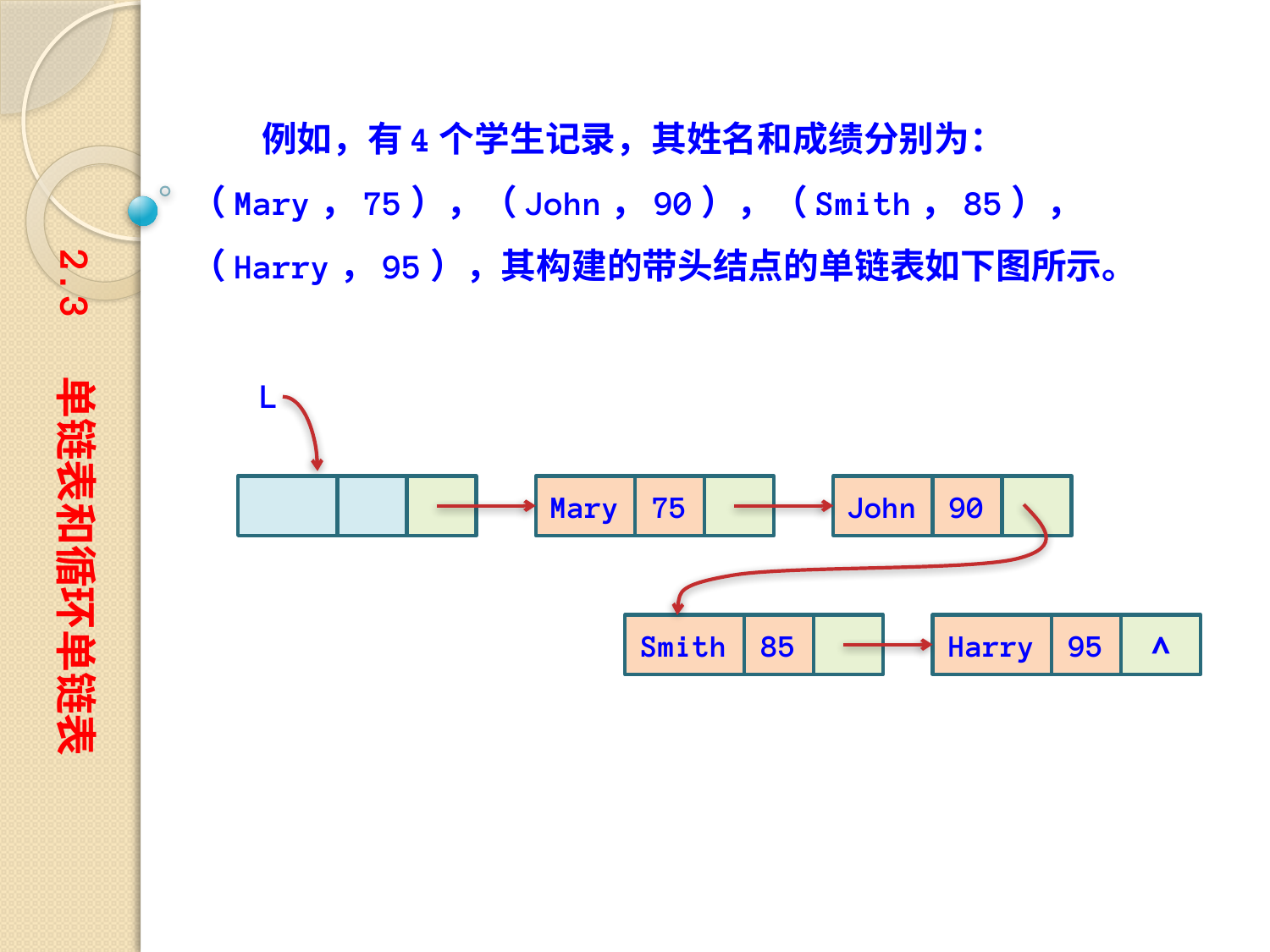

例如，有4个学生记录，其姓名和成绩分别为：（Mary，75），（John，90），（Smith，85），（Harry，95），其构建的带头结点的单链表如下图所示。
2.3  单链表和循环单链表
L

Mary
75

John
90

Smith
85

Harry
95
∧